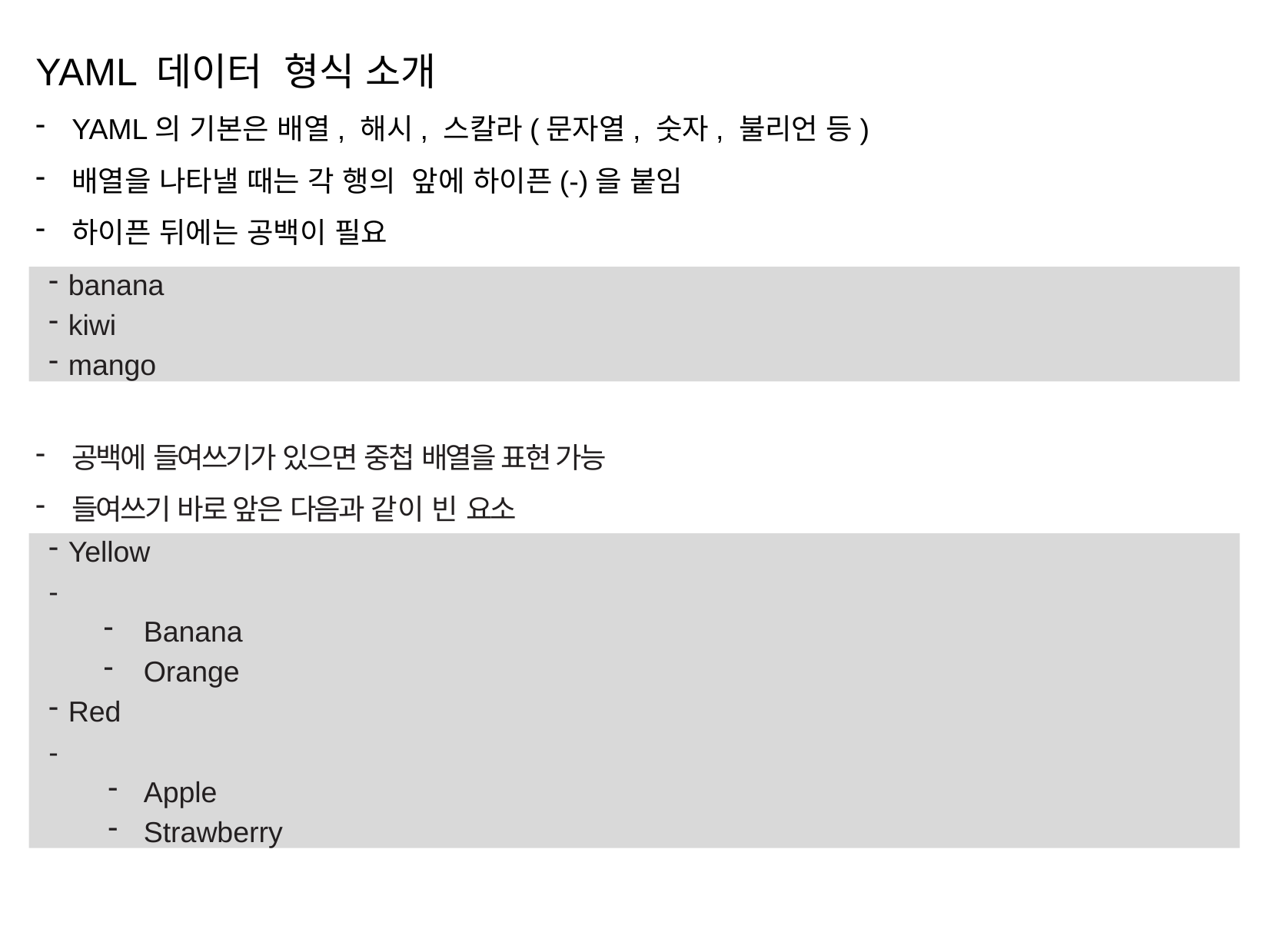

YAML 데이터  형식 소개
YAML의 기본은 배열, 해시, 스칼라(문자열, 숫자, 불리언 등)
배열을 나타낼 때는 각 행의  앞에 하이픈(-)을 붙임
하이픈 뒤에는 공백이 필요

공백에 들여쓰기가 있으면 중첩 배열을 표현 가능
들여쓰기 바로 앞은 다음과 같이 빈 요소
 banana
 kiwi
 mango
 Yellow
-
 Banana
 Orange
 Red
-
 Apple
 Strawberry